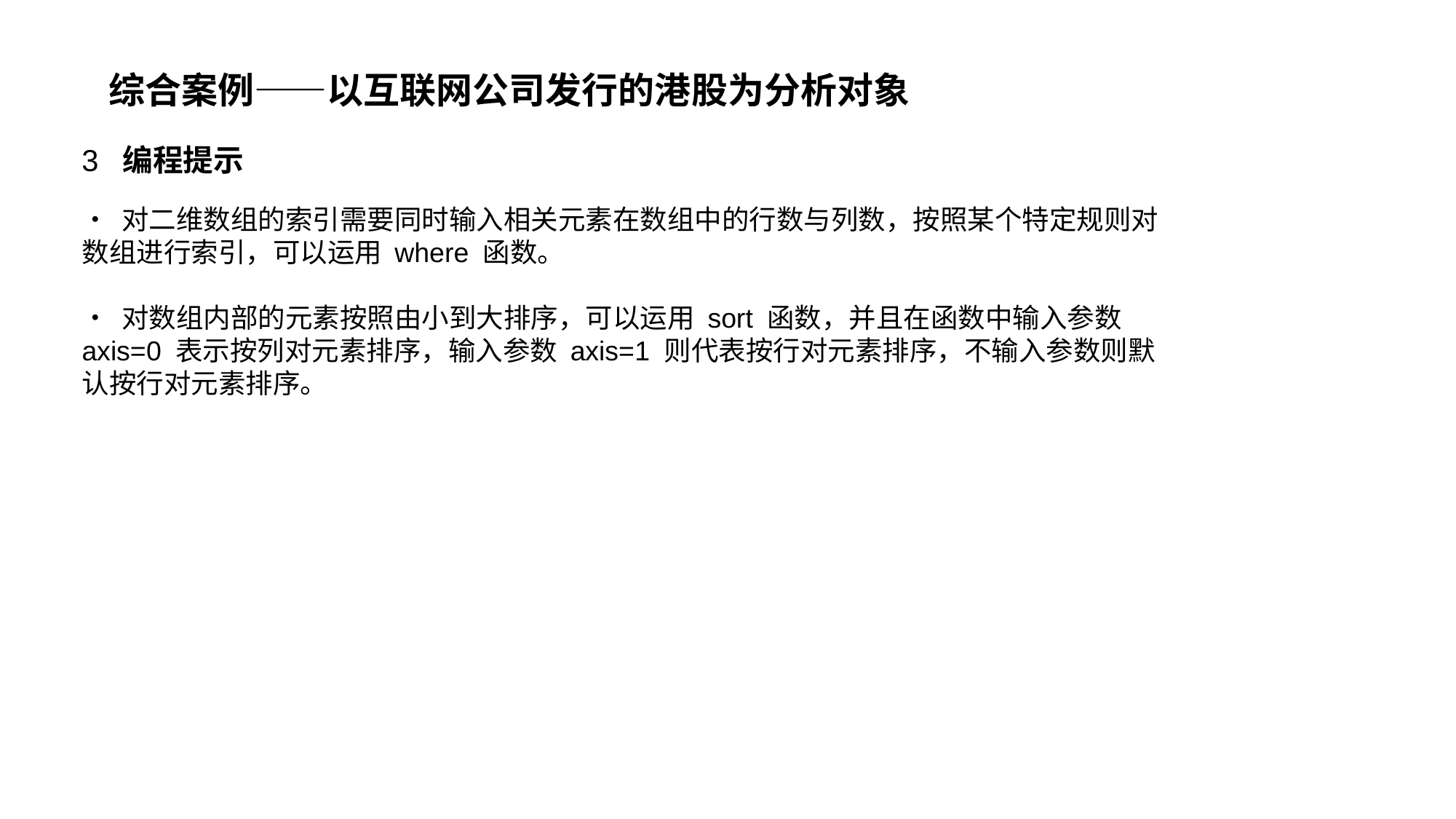

综合案例——以互联网公司发行的港股为分析对象
3  编程提示
• 对二维数组的索引需要同时输入相关元素在数组中的行数与列数，按照某个特定规则对数组进行索引，可以运用 where 函数。
• 对数组内部的元素按照由小到大排序，可以运用 sort 函数，并且在函数中输入参数axis=0 表示按列对元素排序，输入参数 axis=1 则代表按行对元素排序，不输入参数则默认按行对元素排序。